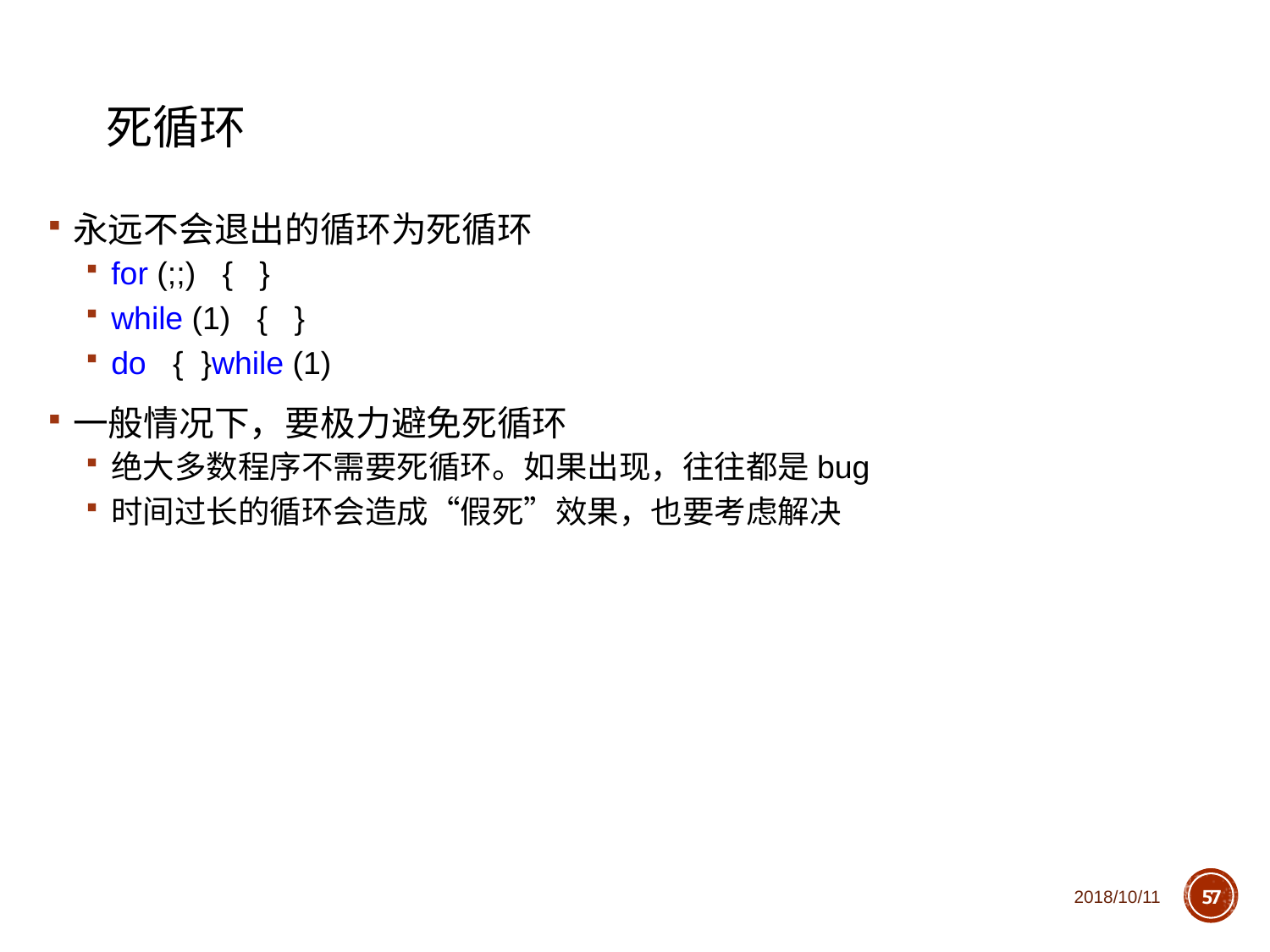

# 死循环
永远不会退出的循环为死循环
for (;;)   {   }
while (1)   {   }
do   {  }while (1)
一般情况下，要极力避免死循环
绝大多数程序不需要死循环。如果出现，往往都是bug
时间过长的循环会造成“假死”效果，也要考虑解决
2018/10/11
57